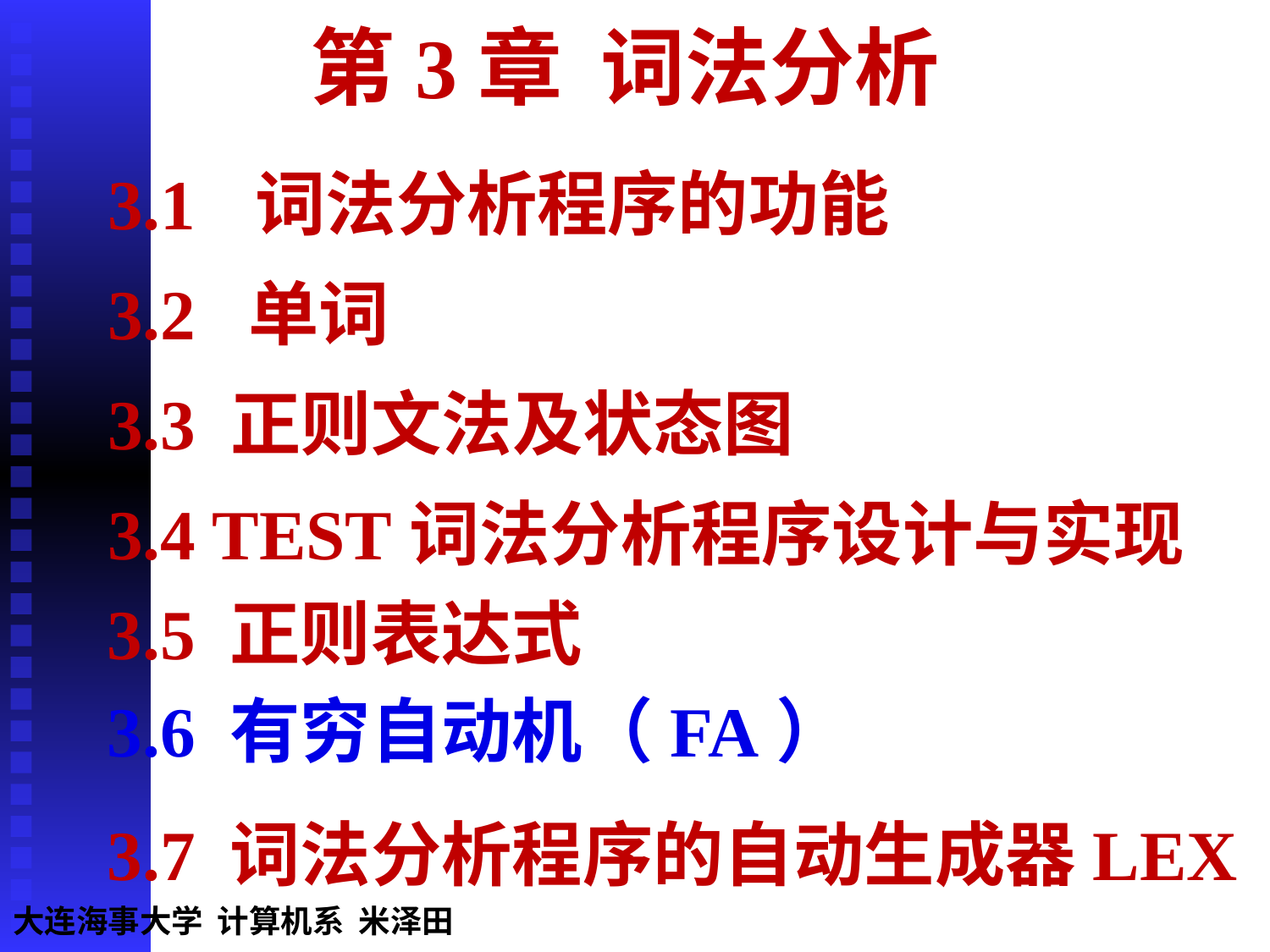

# 第3章  词法分析
3.1 词法分析程序的功能
3.2  单词
3.3 正则文法及状态图
3.4 TEST词法分析程序设计与实现
3.5 正则表达式
3.6 有穷自动机（FA）
3.7 词法分析程序的自动生成器LEX
大连海事大学  计算机系  米泽田